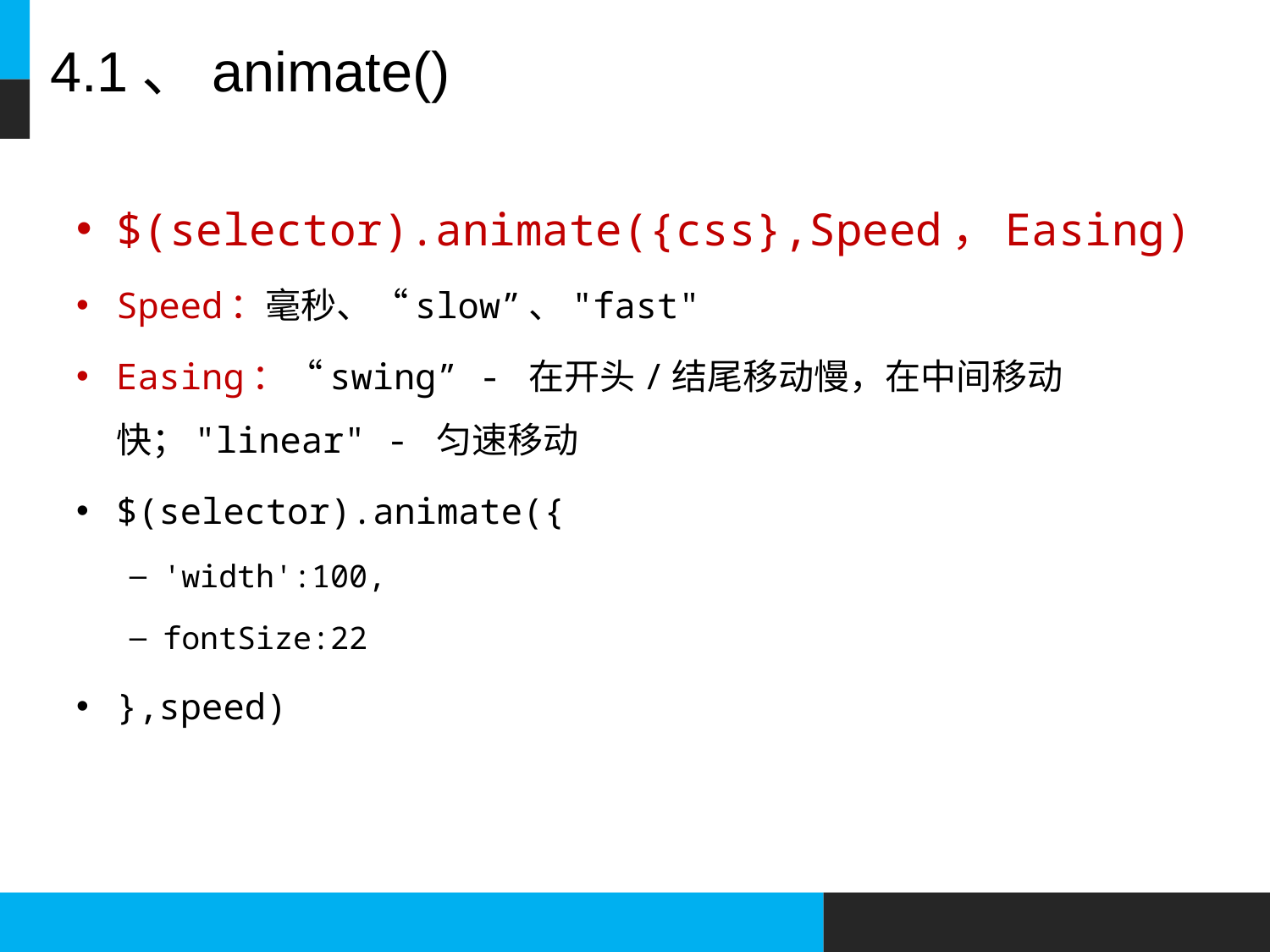

# 4.1、animate()
$(selector).animate({css},Speed，Easing)
Speed：毫秒、“slow”、"fast"
Easing：“swing” - 在开头/结尾移动慢，在中间移动快；"linear" - 匀速移动
$(selector).animate({
'width':100,
fontSize:22
},speed)